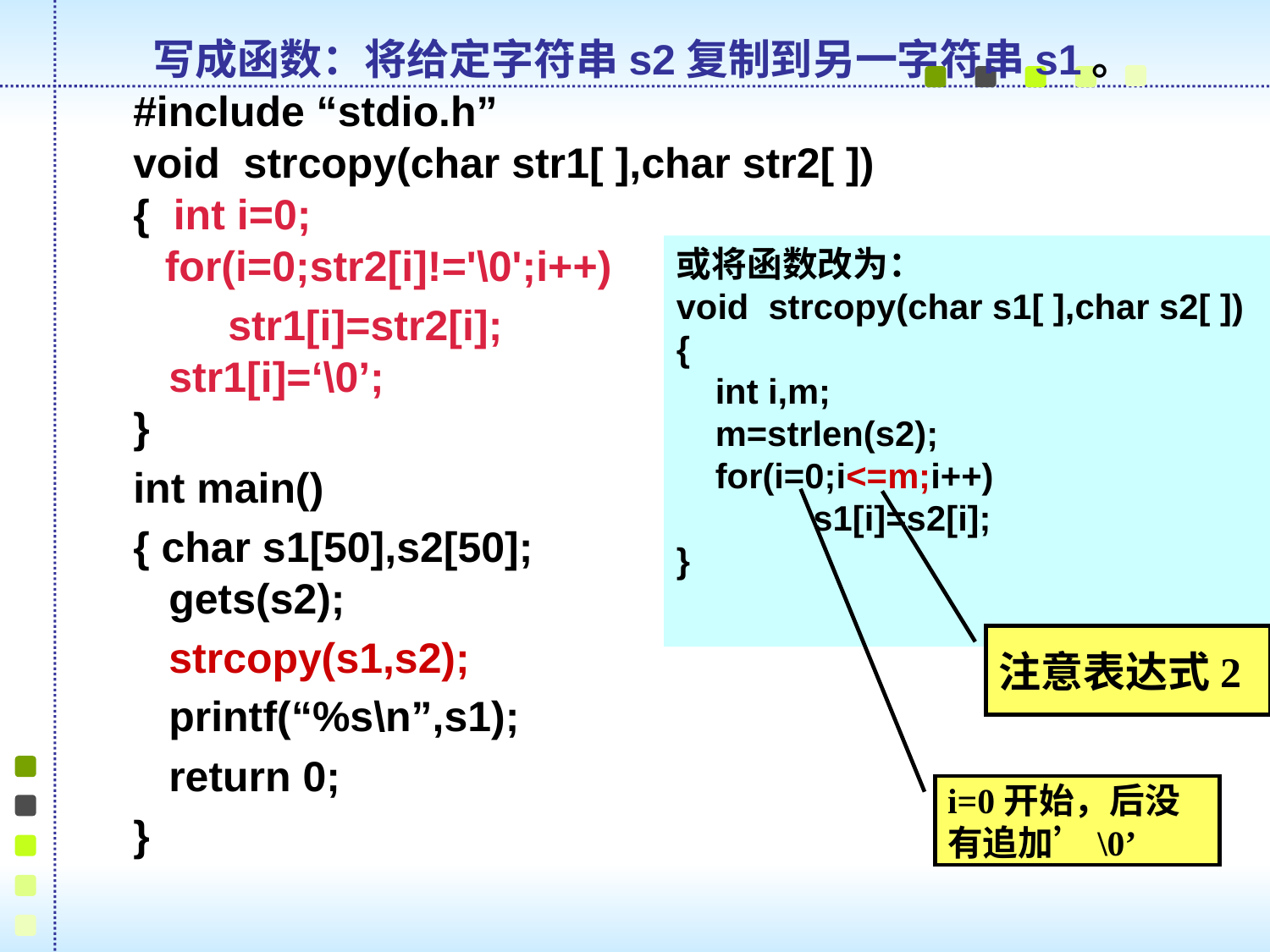

写成函数：将给定字符串s2复制到另一字符串s1。
#include “stdio.h”
void  strcopy(char str1[ ],char str2[ ])
{  int i=0;
   for(i=0;str2[i]!='\0';i++)
        str1[i]=str2[i];
   str1[i]=‘\0’;
}
int main()
{ char s1[50],s2[50];
   gets(s2);
   strcopy(s1,s2);
   printf(“%s\n”,s1);
   return 0;
}
或将函数改为：
void  strcopy(char s1[ ],char s2[ ])
{
    int i,m;
    m=strlen(s2);
    for(i=0;i<=m;i++)
	 s1[i]=s2[i];
}

注意表达式2
i=0开始，后没有追加’\0’